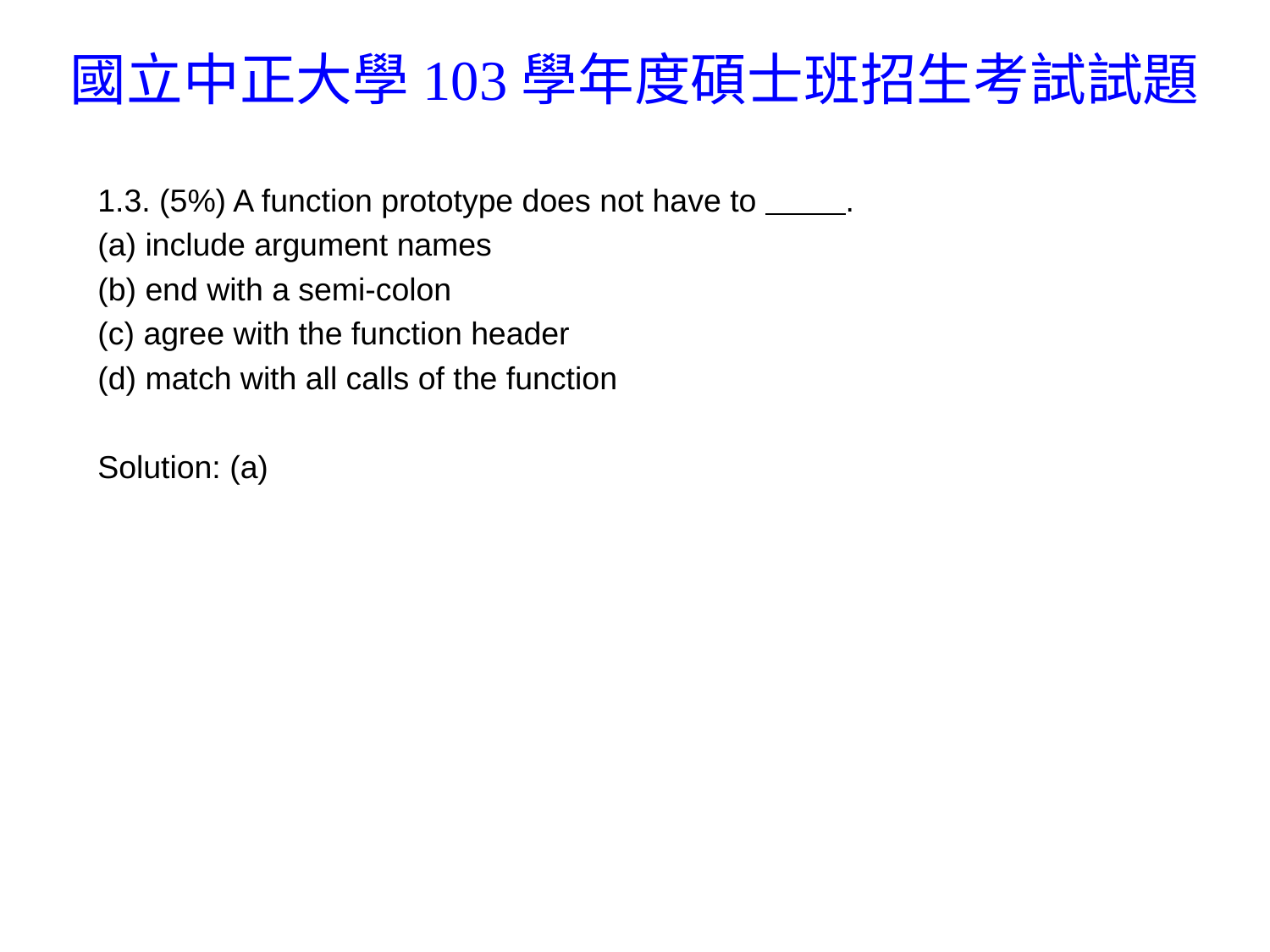

# 國立中正大學103學年度碩士班招生考試試題
1.3. (5%) A function prototype does not have to          .
(a) include argument names
(b) end with a semi-colon
(c) agree with the function header
(d) match with all calls of the function

Solution: (a)